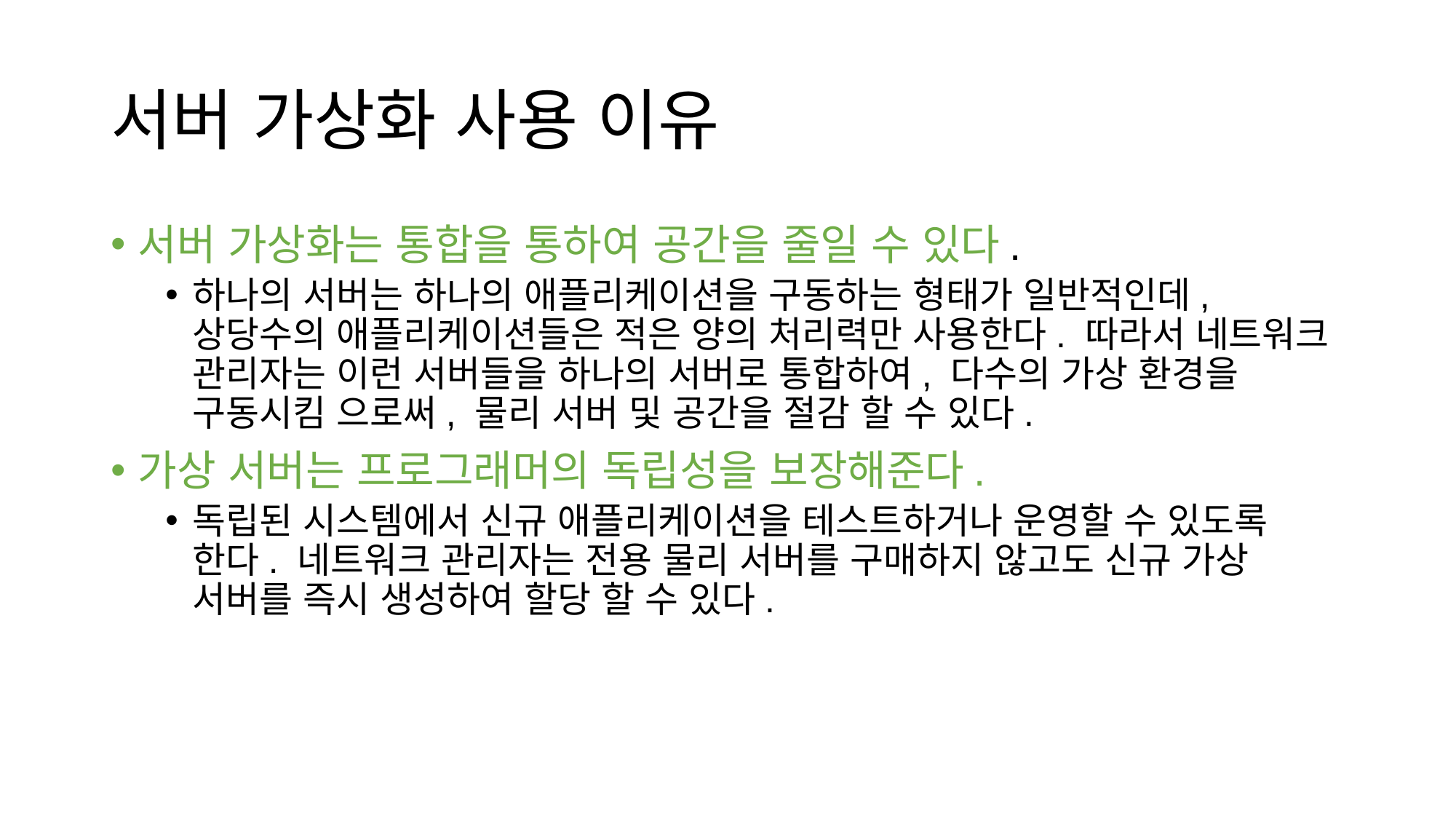

# 서버 가상화 사용 이유
서버 가상화는 통합을 통하여 공간을 줄일 수 있다.
하나의 서버는 하나의 애플리케이션을 구동하는 형태가 일반적인데, 상당수의 애플리케이션들은 적은 양의 처리력만 사용한다. 따라서 네트워크 관리자는 이런 서버들을 하나의 서버로 통합하여, 다수의 가상 환경을 구동시킴 으로써, 물리 서버 및 공간을 절감 할 수 있다.
가상 서버는 프로그래머의 독립성을 보장해준다.
독립된 시스템에서 신규 애플리케이션을 테스트하거나 운영할 수 있도록 한다. 네트워크 관리자는 전용 물리 서버를 구매하지 않고도 신규 가상 서버를 즉시 생성하여 할당 할 수 있다.